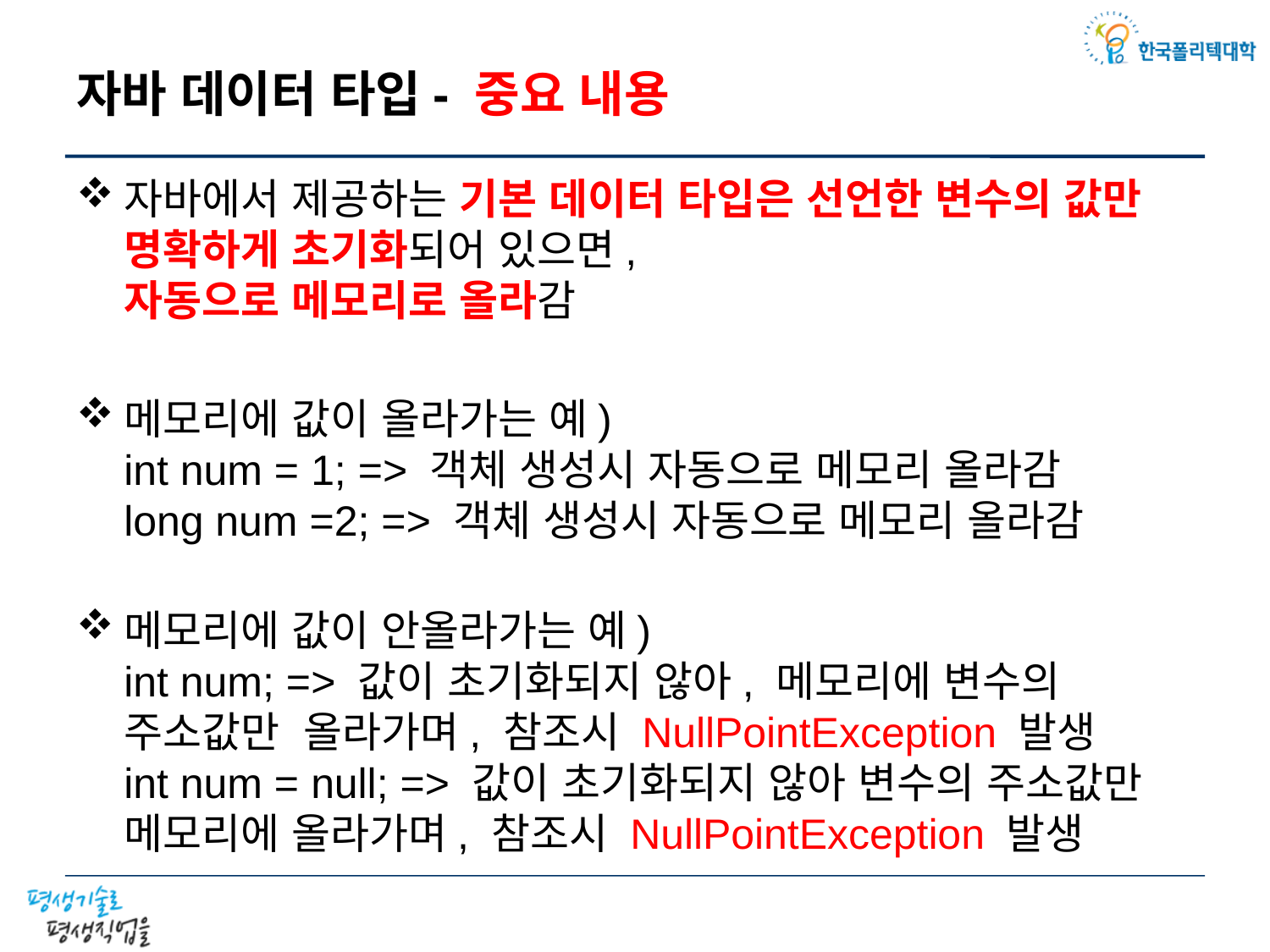

# 자바 데이터 타입- 중요 내용
자바에서 제공하는 기본 데이터 타입은 선언한 변수의 값만 명확하게 초기화되어 있으면,
자동으로 메모리로 올라감

메모리에 값이 올라가는 예)
int num = 1; => 객체 생성시 자동으로 메모리 올라감
long num =2; => 객체 생성시 자동으로 메모리 올라감
메모리에 값이 안올라가는 예)
int num; => 값이 초기화되지 않아, 메모리에 변수의 주소값만  올라가며, 참조시 NullPointException 발생
int num = null; => 값이 초기화되지 않아 변수의 주소값만  메모리에 올라가며, 참조시 NullPointException 발생